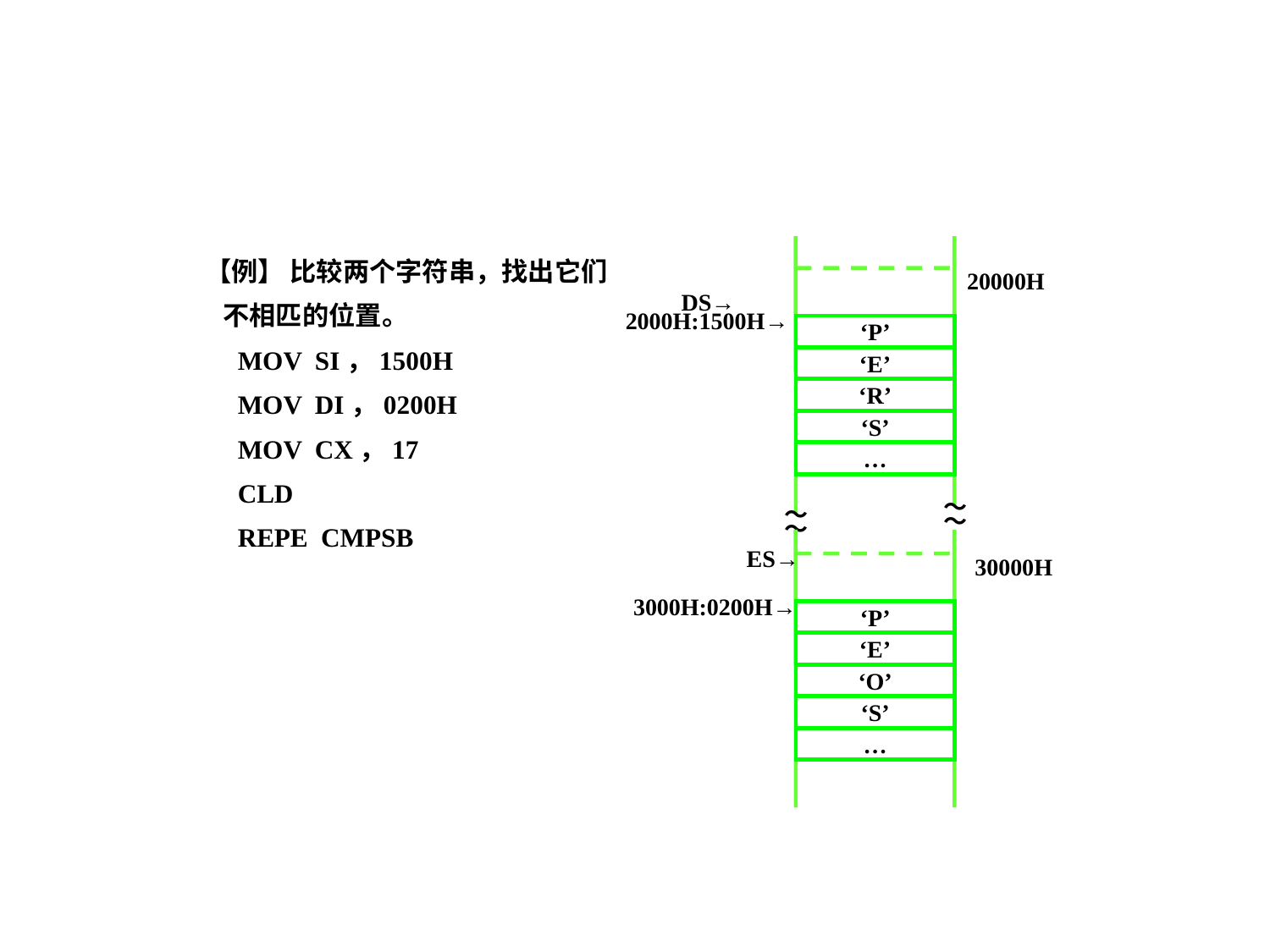

【例】 比较两个字符串，找出它们
  不相匹的位置。
     MOV  SI，1500H
     MOV  DI，0200H
     MOV  CX，17
     CLD
     REPE  CMPSB

           DS→
20000H

    2000H:1500H→
‘P’
‘E’
‘R’
‘S’
…
～
～
～
～

           ES→
30000H

    3000H:0200H→
‘P’
‘E’
‘O’
‘S’
…